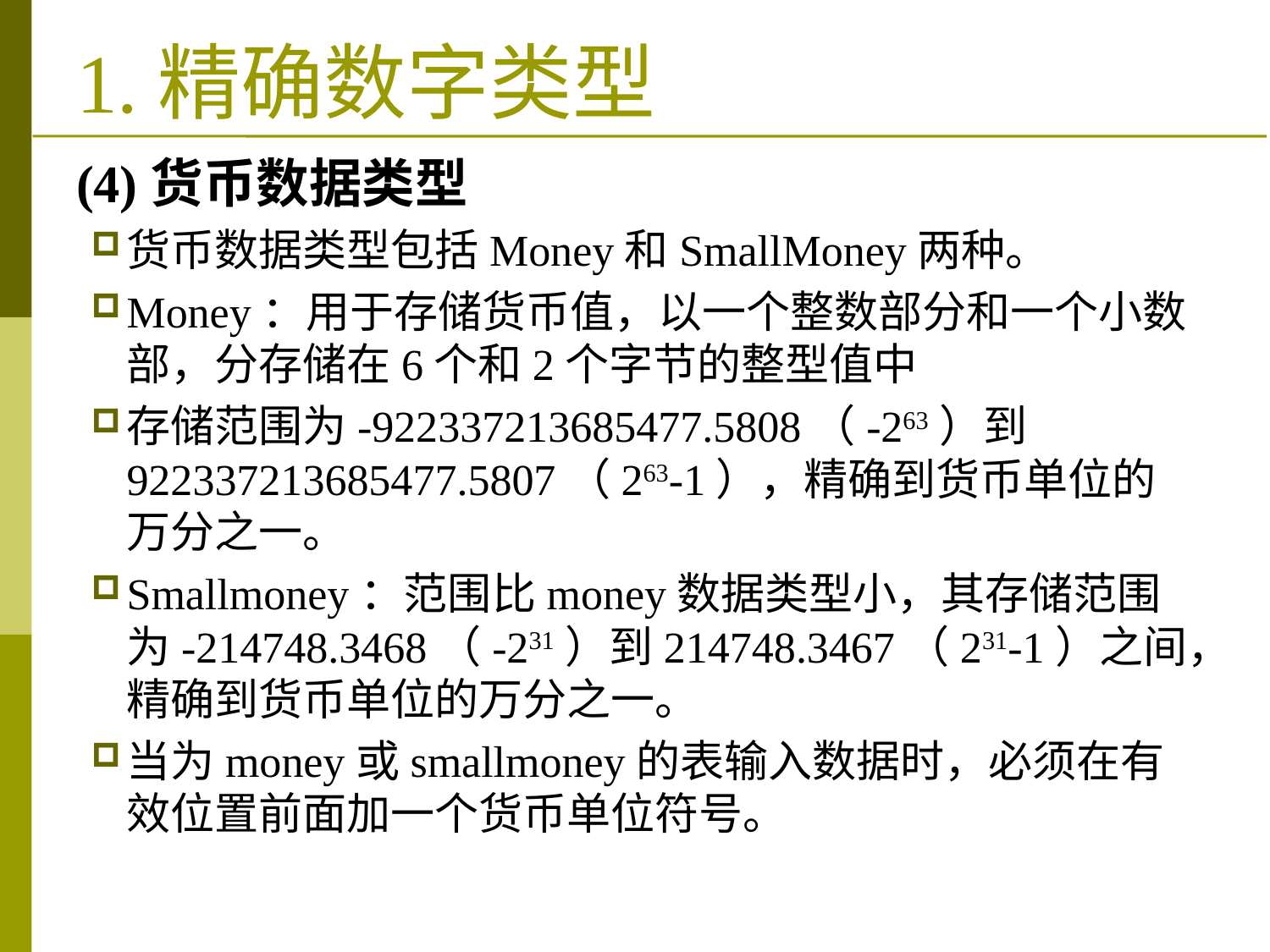

(4)货币数据类型
货币数据类型包括Money和SmallMoney两种。
Money：用于存储货币值，以一个整数部分和一个小数部，分存储在6个和2个字节的整型值中
存储范围为-922337213685477.5808（-263）到922337213685477.5807（263-1），精确到货币单位的万分之一。
Smallmoney：范围比money数据类型小，其存储范围为-214748.3468（-231）到214748.3467（231-1）之间，精确到货币单位的万分之一。
当为money或smallmoney的表输入数据时，必须在有效位置前面加一个货币单位符号。

# 1.精确数字类型